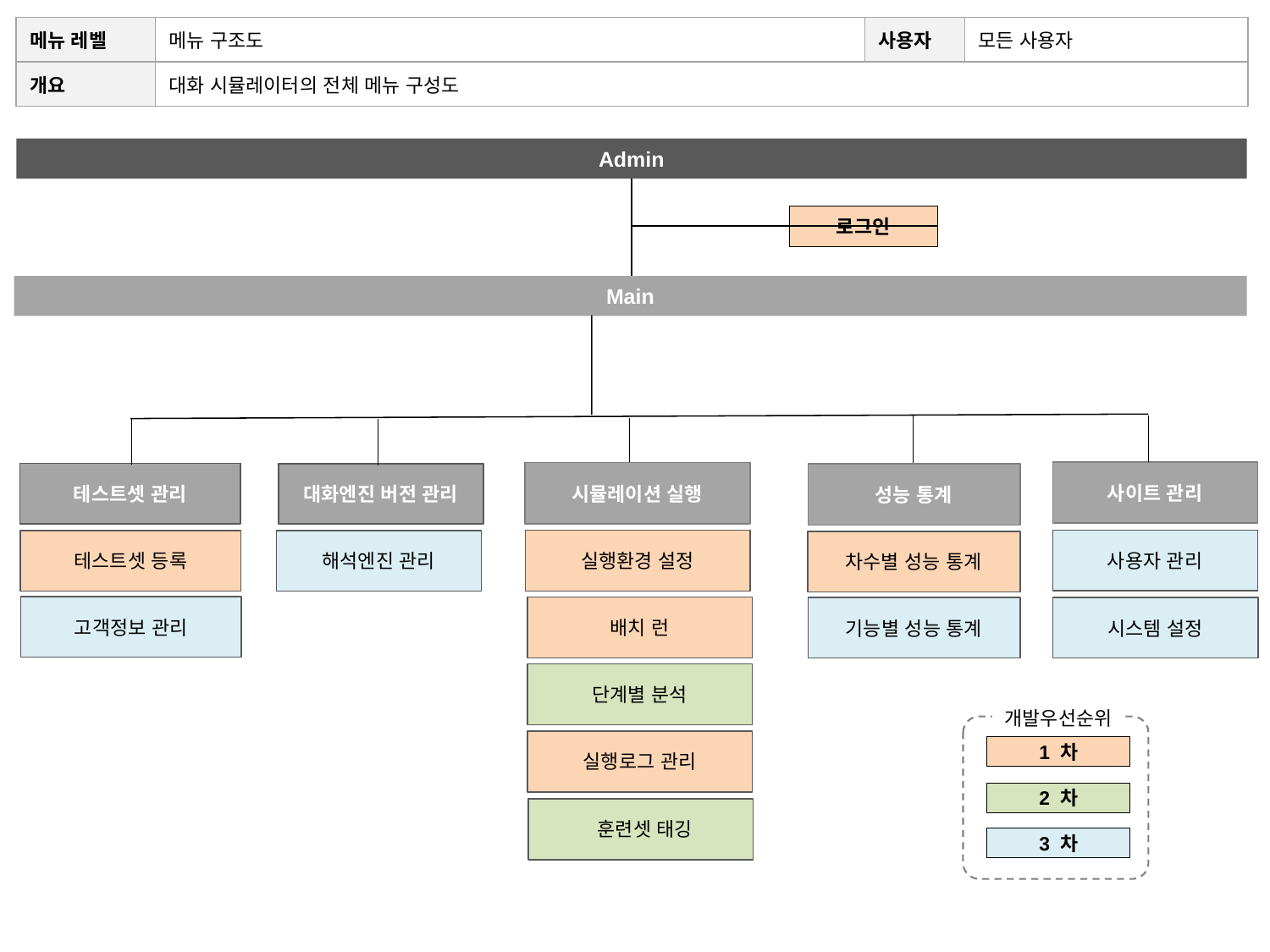

| 메뉴 레벨 | 메뉴 구조도 | 사용자 | 모든 사용자 |
| --- | --- | --- | --- |
| 개요 | 대화 시뮬레이터의 전체 메뉴 구성도 |  |  |
Admin
로그인
Main
사이트 관리
시뮬레이션 실행
테스트셋 관리
대화엔진 버전 관리
성능 통계
실행환경 설정
사용자 관리
테스트셋 등록
해석엔진 관리
차수별 성능 통계
고객정보 관리
배치 런
기능별 성능 통계
시스템 설정
단계별 분석
개발우선순위
개발우선
실행로그 관리
1 차
2 차
 훈련셋 태깅
3 차